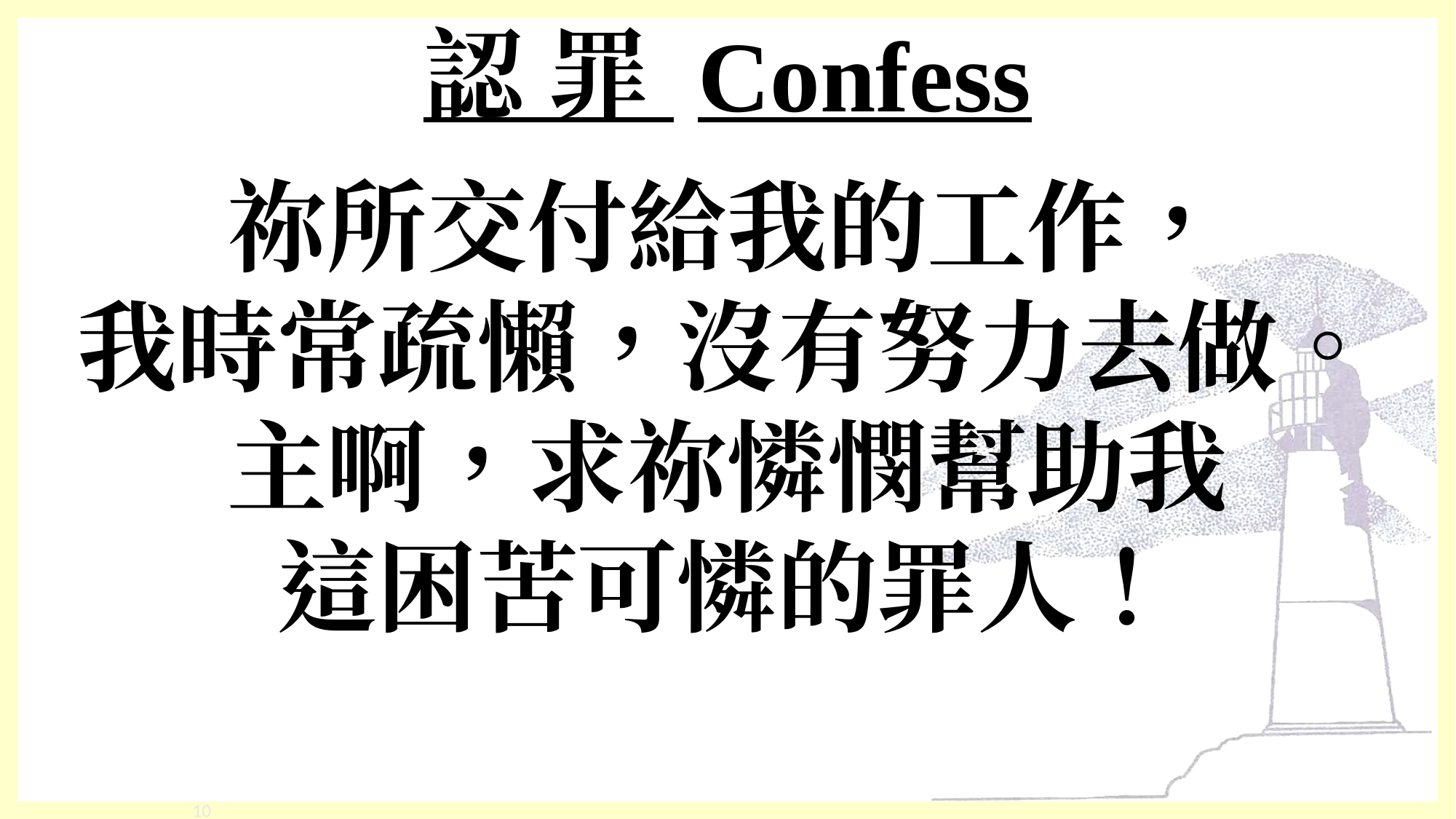

# 認 罪 Confess
祢所交付給我的工作，
我時常疏懶，沒有努力去做。
主啊，求祢憐憫幫助我
這困苦可憐的罪人！
10